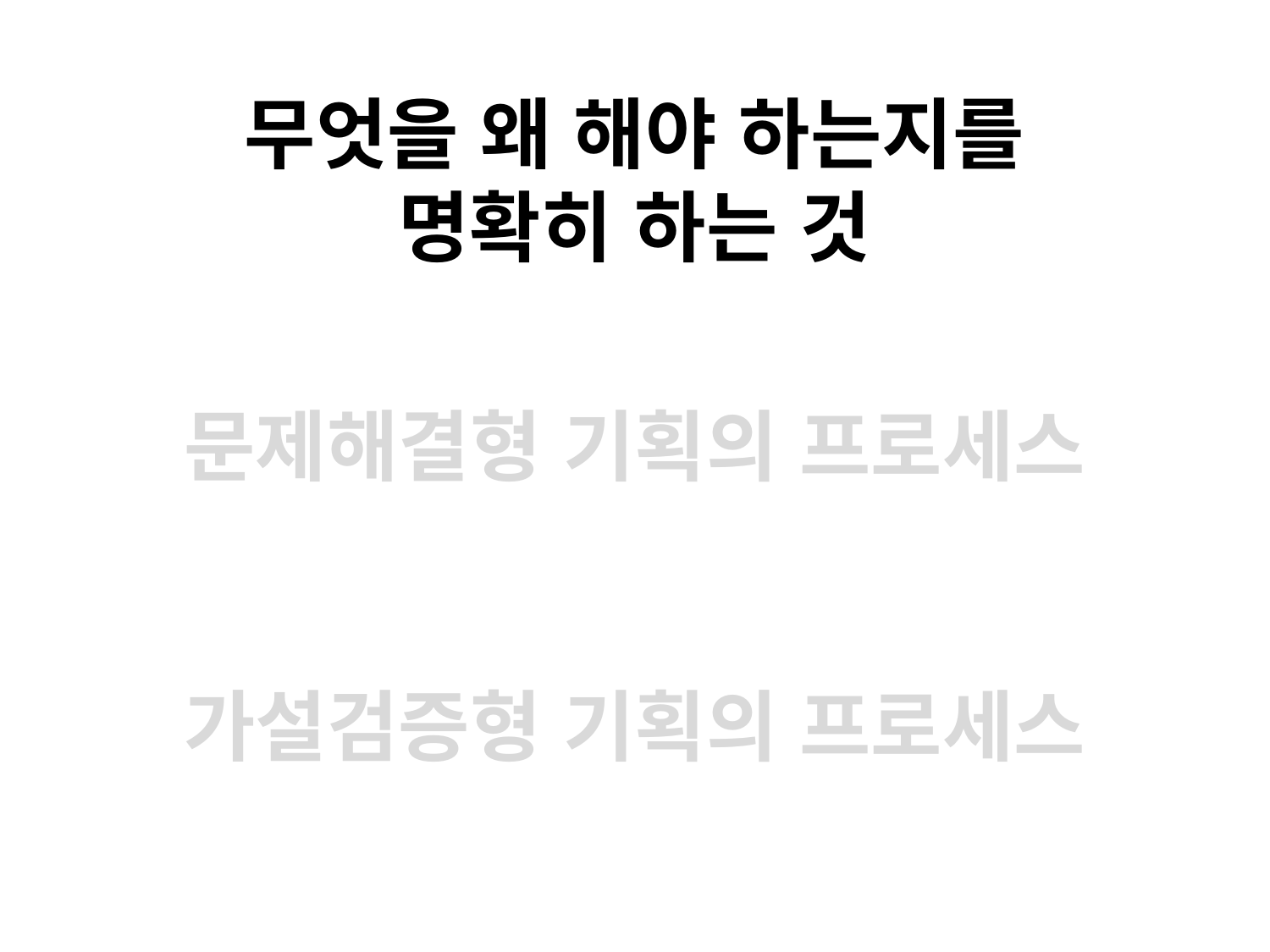

# 무엇을 왜 해야 하는지를 명확히 하는 것
문제해결형 기획의 프로세스
가설검증형 기획의 프로세스